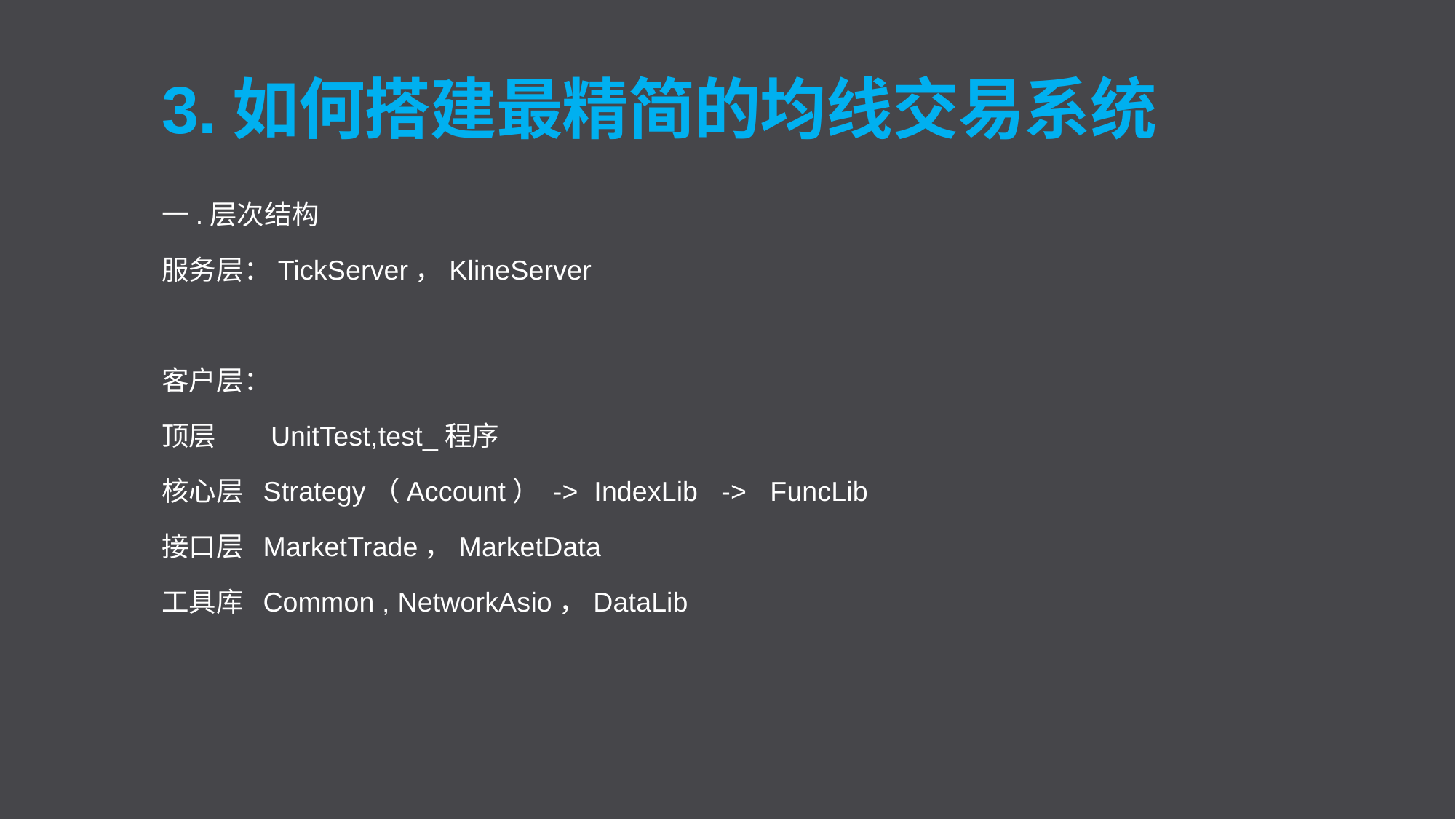

# 3.如何搭建最精简的均线交易系统
一.层次结构
服务层：TickServer，KlineServer

客户层：
顶层 	UnitTest,test_程序
核心层  Strategy（Account） ->  IndexLib   ->   FuncLib
接口层  MarketTrade，MarketData
工具库  Common , NetworkAsio，DataLib